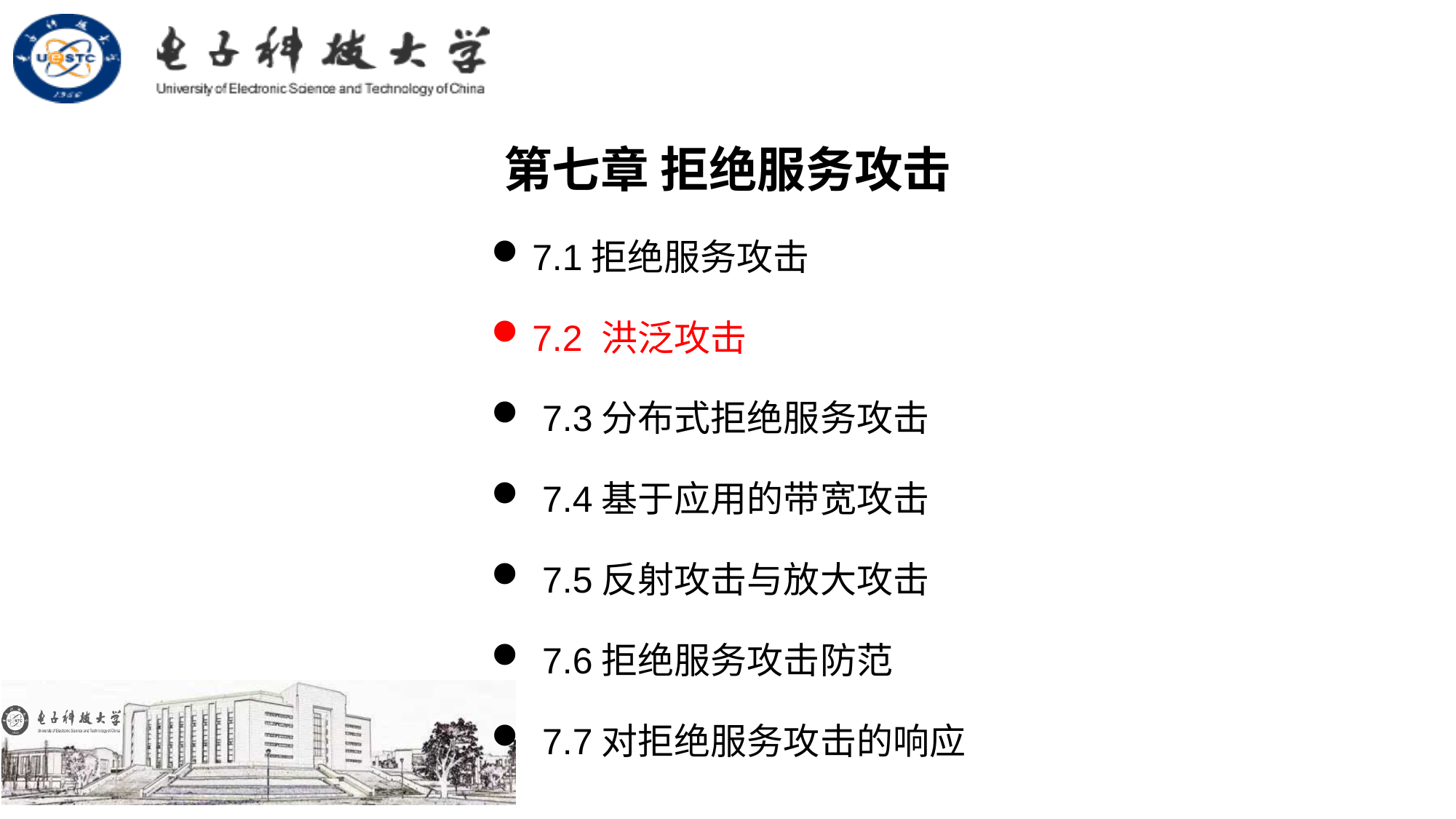

第七章 拒绝服务攻击
7.1拒绝服务攻击
7.2 洪泛攻击
 7.3分布式拒绝服务攻击
 7.4基于应用的带宽攻击
 7.5反射攻击与放大攻击
 7.6拒绝服务攻击防范
 7.7对拒绝服务攻击的响应